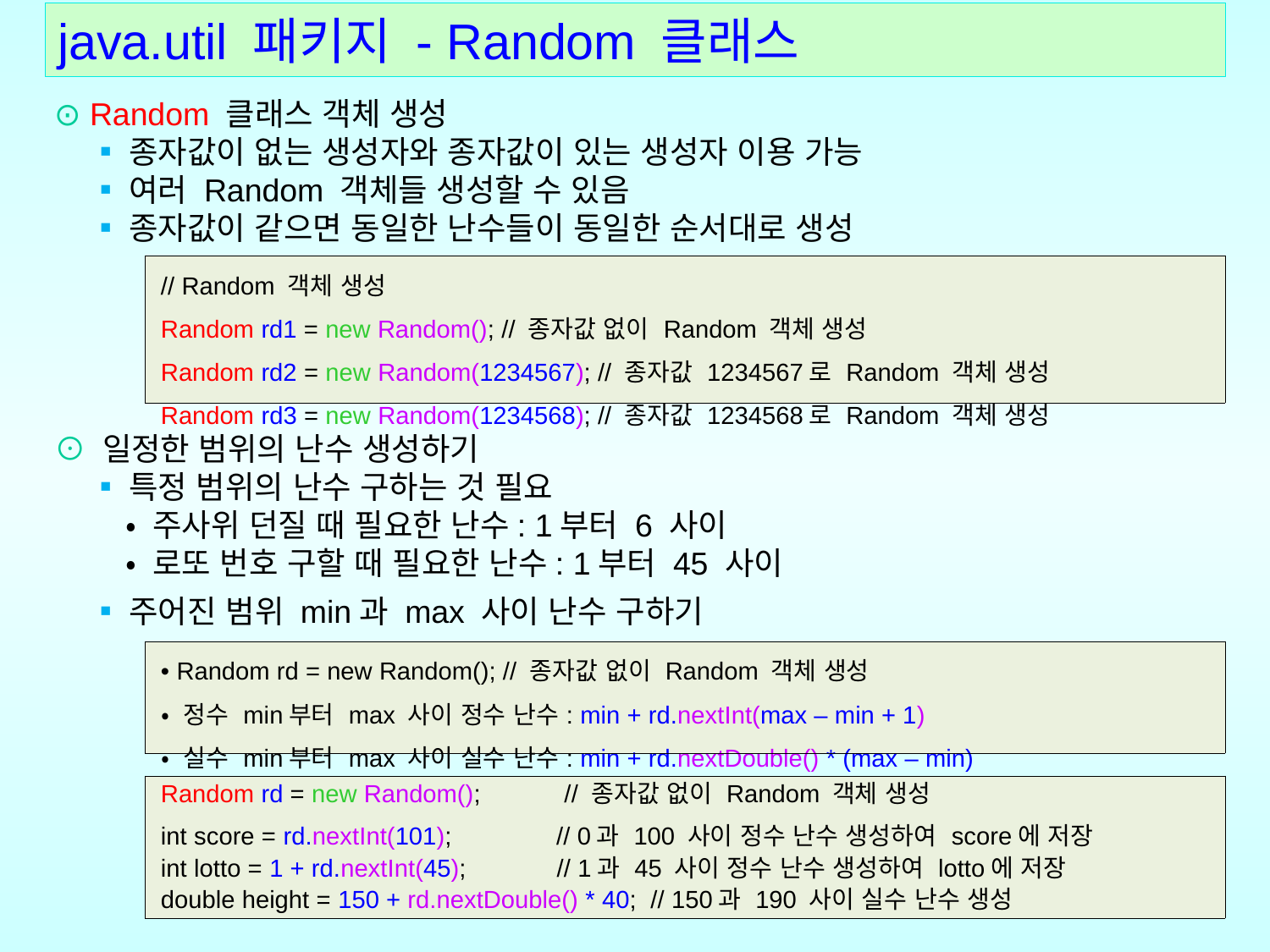

# java.util 패키지 - Random 클래스
⊙ Random 클래스 객체 생성
    ▪종자값이 없는 생성자와 종자값이 있는 생성자 이용 가능
    ▪여러 Random 객체들 생성할 수 있음
    ▪종자값이 같으면 동일한 난수들이 동일한 순서대로 생성

⊙ 일정한 범위의 난수 생성하기
    ▪특정 범위의 난수 구하는 것 필요
        • 주사위 던질 때 필요한 난수: 1부터 6 사이
        • 로또 번호 구할 때 필요한 난수: 1부터 45 사이
    ▪주어진 범위 min과 max 사이 난수 구하기
| // Random 객체 생성 Random rd1 = new Random(); // 종자값 없이 Random 객체 생성 Random rd2 = new Random(1234567); // 종자값 1234567로 Random 객체 생성 Random rd3 = new Random(1234568); // 종자값 1234568로 Random 객체 생성 |
| --- |
| • Random rd = new Random(); // 종자값 없이 Random 객체 생성 • 정수 min부터 max 사이 정수 난수: min + rd.nextInt(max – min + 1) • 실수 min부터 max 사이 실수 난수: min + rd.nextDouble() \* (max – min) |
| --- |
| Random rd = new Random(); // 종자값 없이 Random 객체 생성 int score = rd.nextInt(101); // 0과 100 사이 정수 난수 생성하여 score에 저장 int lotto = 1 + rd.nextInt(45); // 1과 45 사이 정수 난수 생성하여 lotto에 저장 double height = 150 + rd.nextDouble() \* 40; // 150과 190 사이 실수 난수 생성 |
| --- |